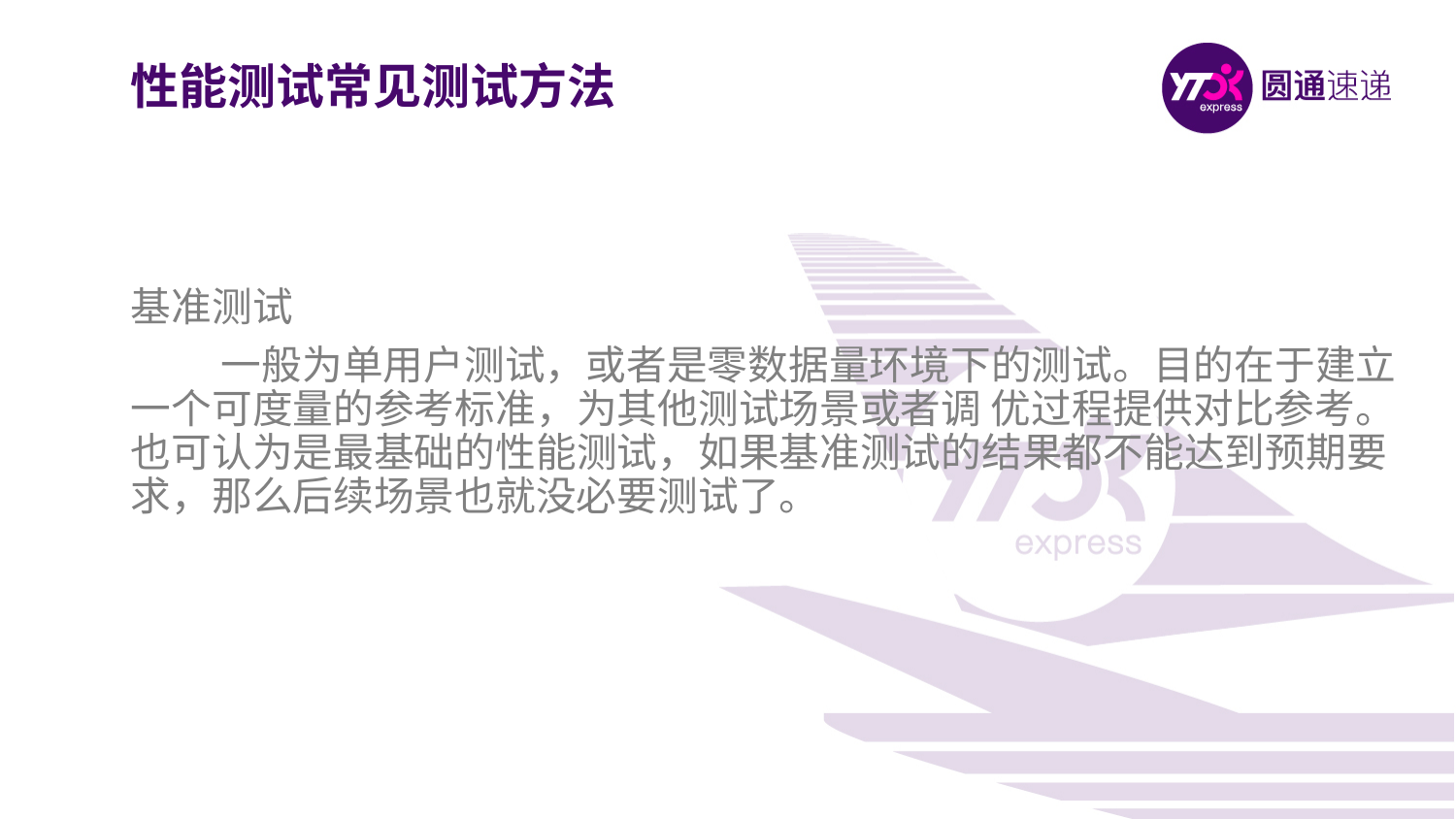

性能测试常见测试方法

基准测试
         一般为单用户测试，或者是零数据量环境下的测试。目的在于建立一个可度量的参考标准，为其他测试场景或者调 优过程提供对比参考。也可认为是最基础的性能测试，如果基准测试的结果都不能达到预期要求，那么后续场景也就没必要测试了。